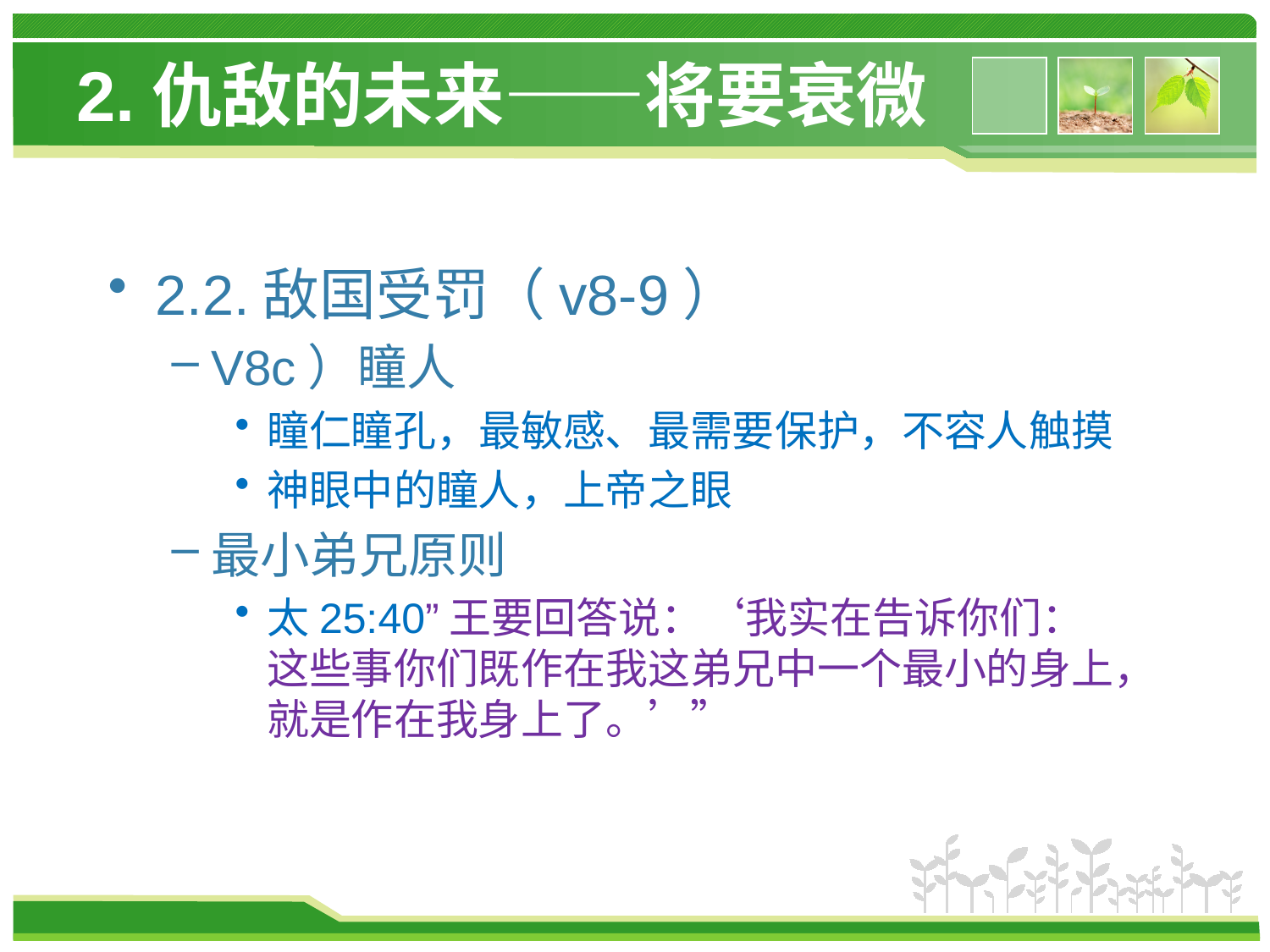

# 2.仇敌的未来——将要衰微
2.2.敌国受罚（v8-9）
V8c）瞳人
瞳仁瞳孔，最敏感、最需要保护，不容人触摸
神眼中的瞳人，上帝之眼
最小弟兄原则
太25:40”王要回答说：‘我实在告诉你们：这些事你们既作在我这弟兄中一个最小的身上，就是作在我身上了。’”